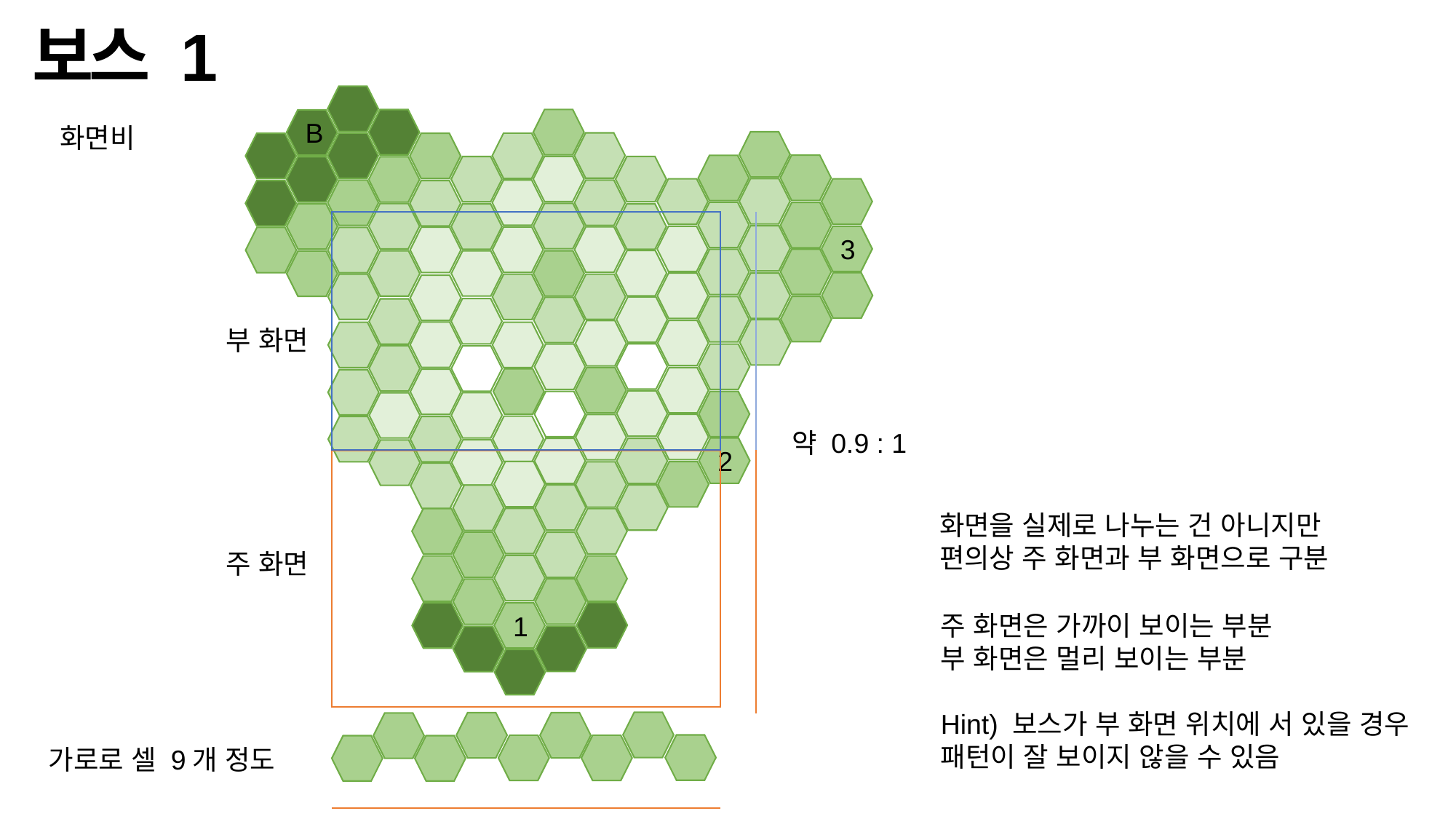

# 보스 1

B
화면비

3

부 화면

약 0.9 : 1
2

화면을 실제로 나누는 건 아니지만
편의상 주 화면과 부 화면으로 구분

주 화면

1
주 화면은 가까이 보이는 부분
부 화면은 멀리 보이는 부분

Hint) 보스가 부 화면 위치에 서 있을 경우
패턴이 잘 보이지 않을 수 있음

가로로 셀 9개 정도